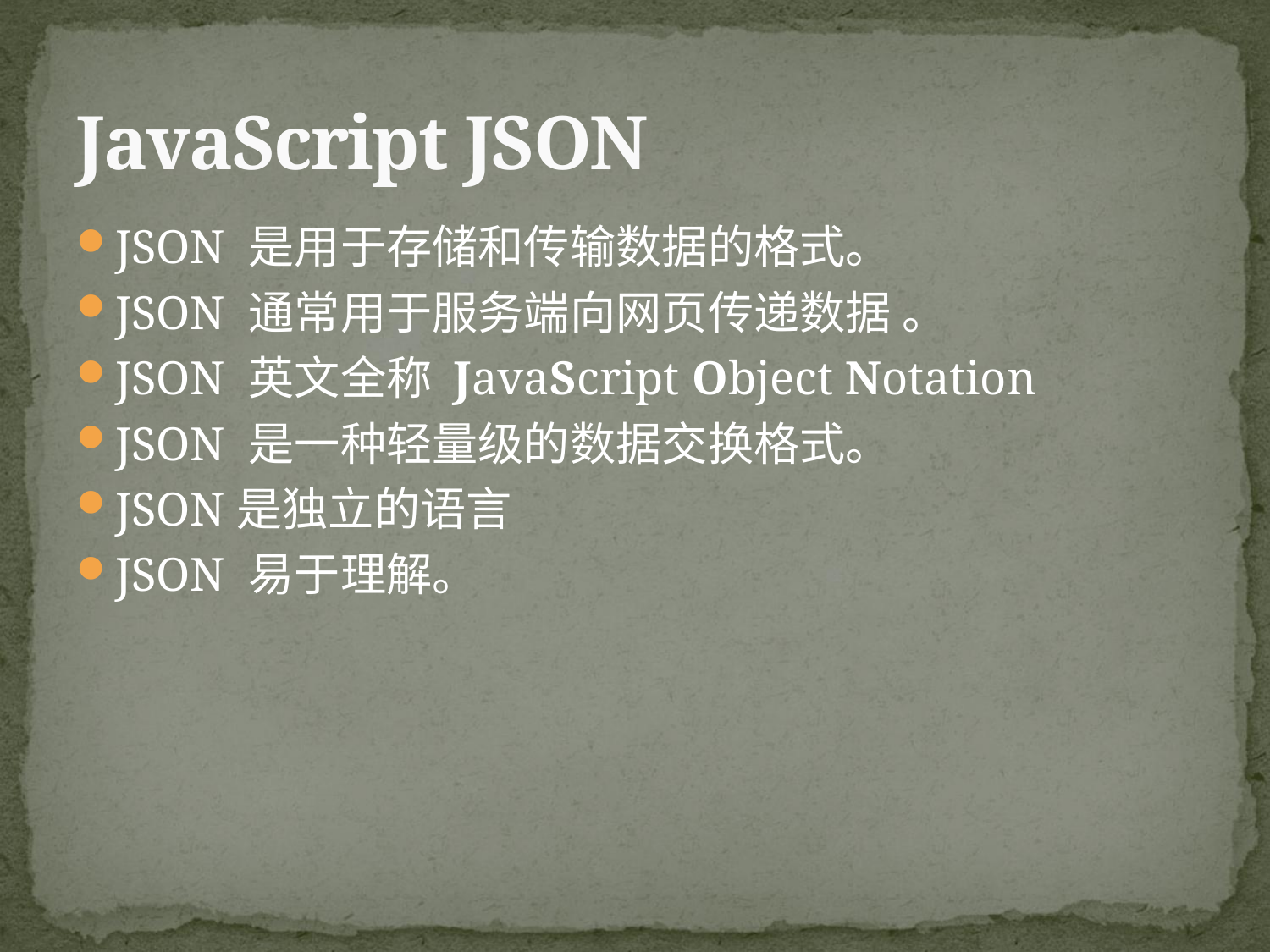

# JavaScript JSON
JSON 是用于存储和传输数据的格式。
JSON 通常用于服务端向网页传递数据 。
JSON 英文全称 JavaScript Object Notation
JSON 是一种轻量级的数据交换格式。
JSON是独立的语言
JSON 易于理解。